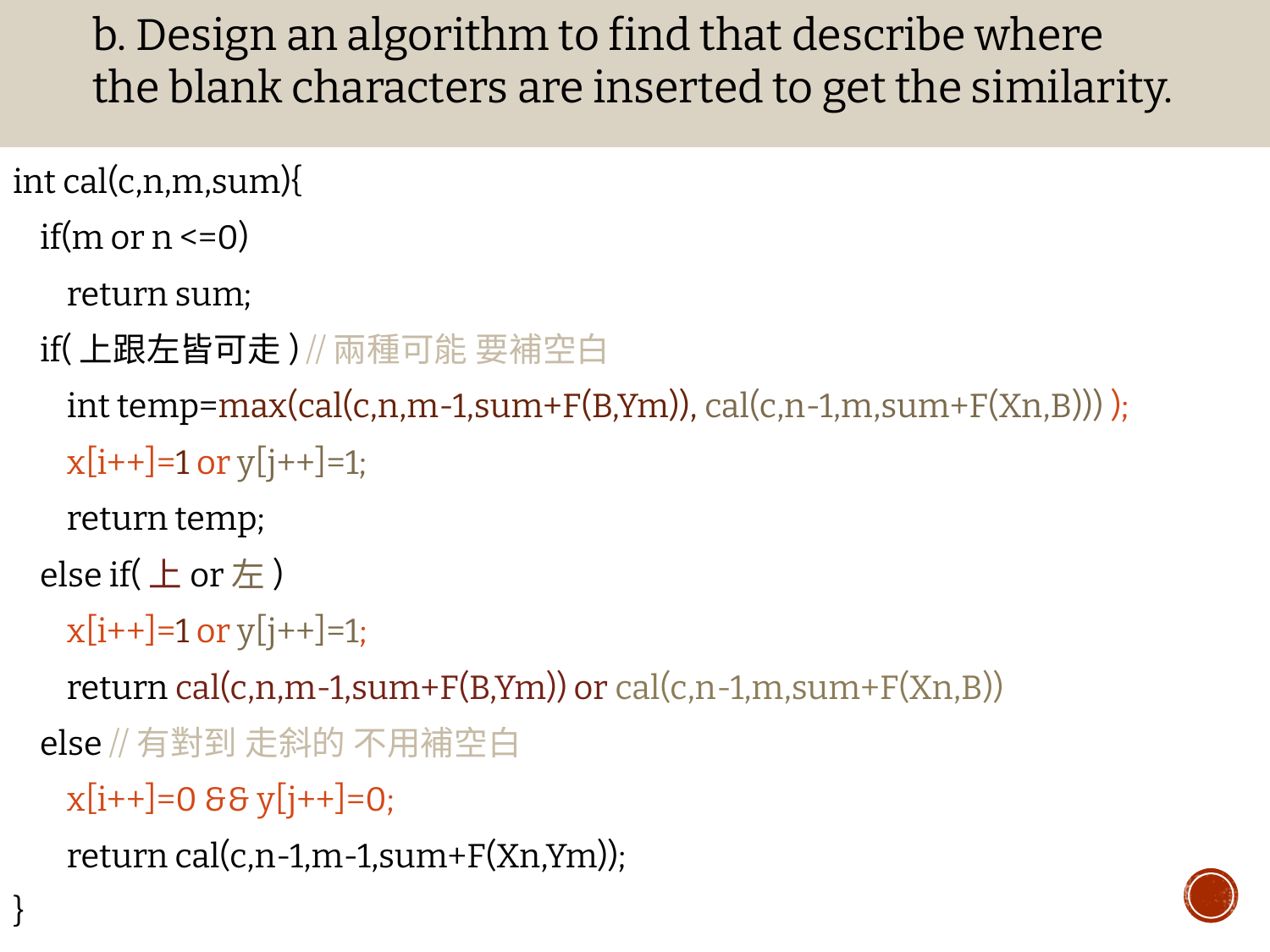

b. Design an algorithm to find that describe where the blank characters are inserted to get the similarity.
int cal(c,n,m,sum){
    if(m or n <=0)
        return sum;
    if(上跟左皆可走) //兩種可能 要補空白
        int temp=max(cal(c,n,m-1,sum+F(B,Ym)), cal(c,n-1,m,sum+F(Xn,B))) );
        x[i++]=1 or y[j++]=1;
        return temp;
    else if(上or左)
        x[i++]=1 or y[j++]=1;
        return cal(c,n,m-1,sum+F(B,Ym)) or cal(c,n-1,m,sum+F(Xn,B))
    else //有對到 走斜的 不用補空白
        x[i++]=0 && y[j++]=0;
        return cal(c,n-1,m-1,sum+F(Xn,Ym));
}